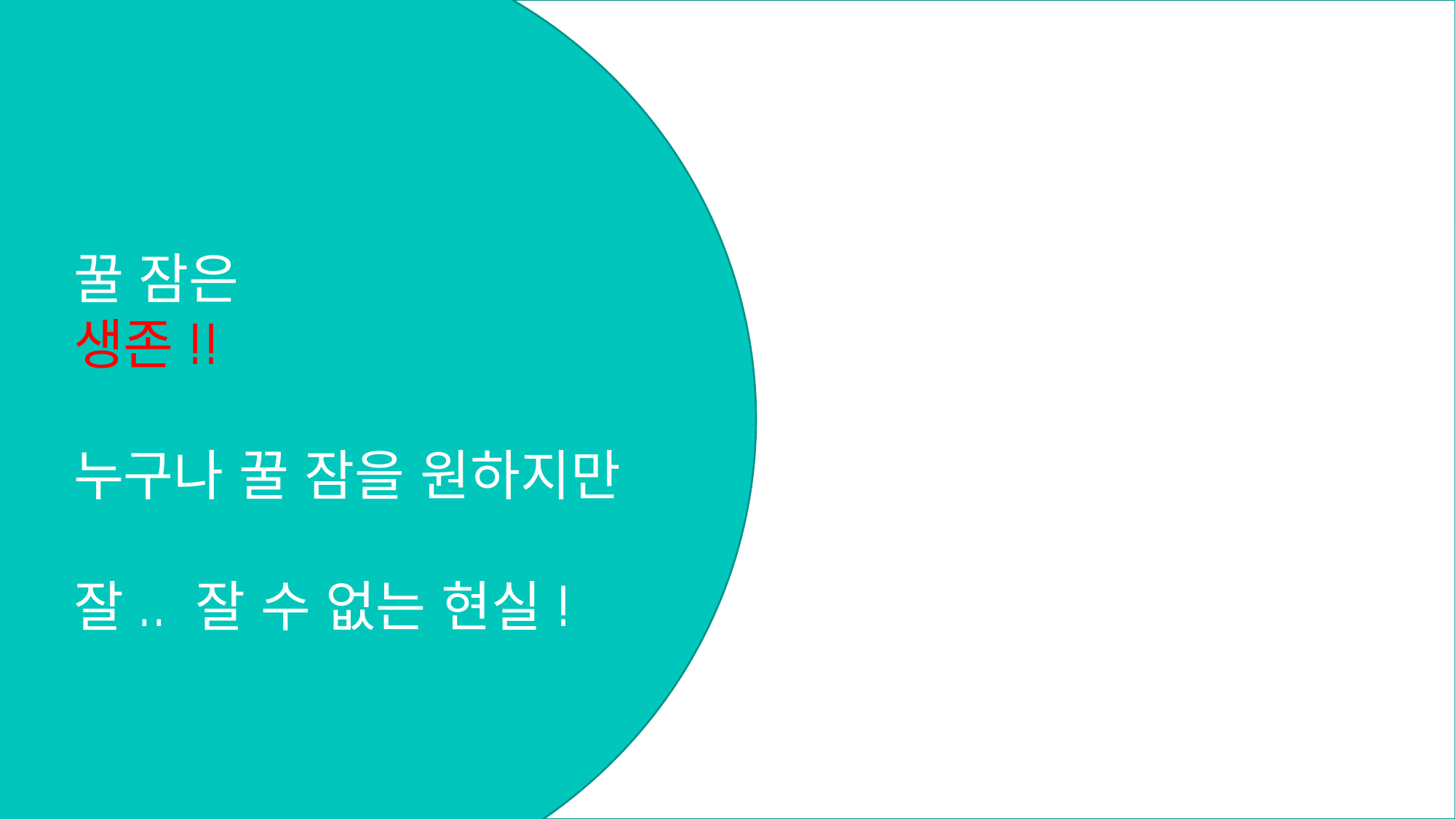

꿀 잠은
생존!!

누구나 꿀 잠을 원하지만

잘.. 잘 수 없는 현실!